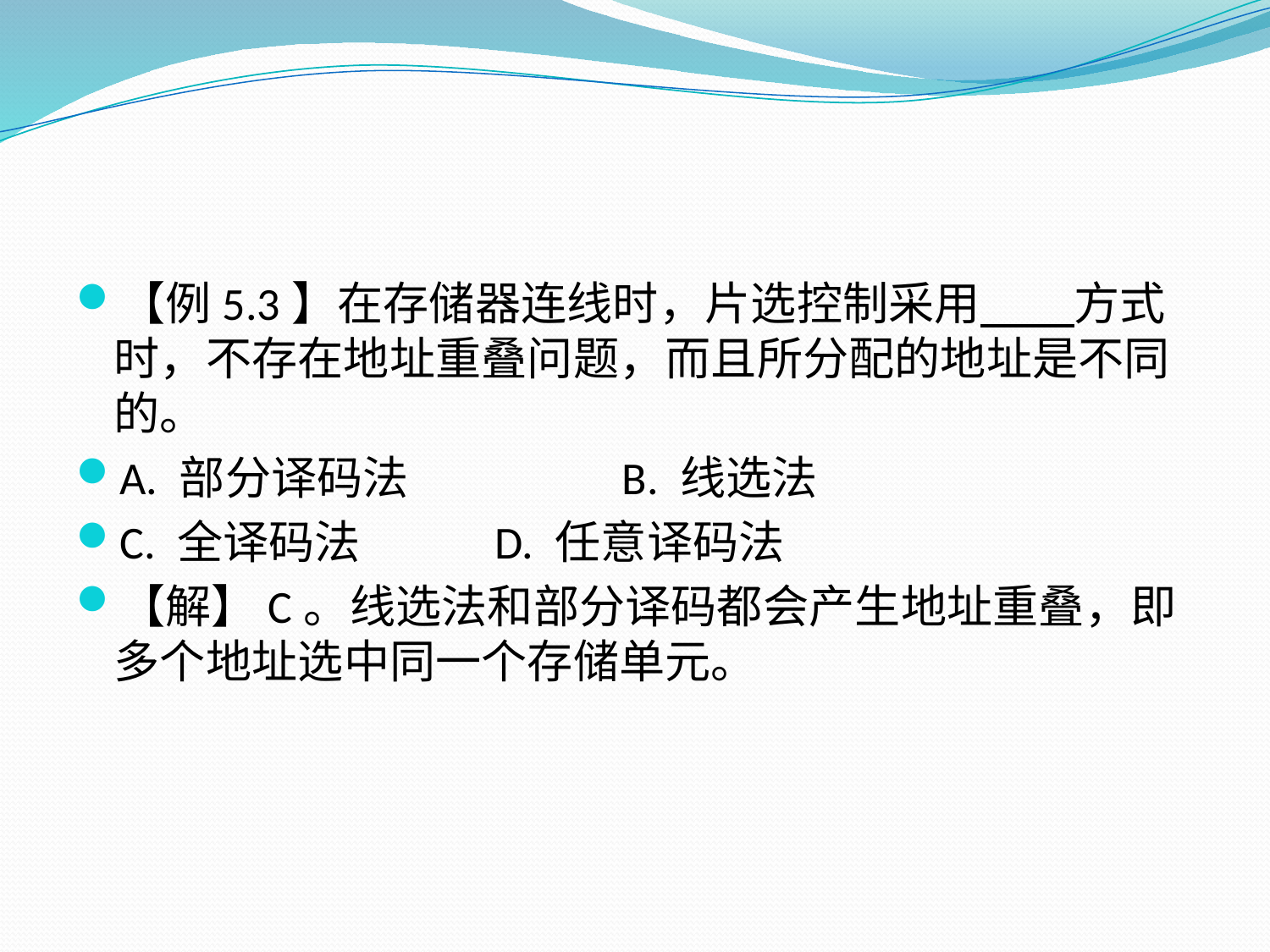

#
【例5.3】在存储器连线时，片选控制采用         方式时，不存在地址重叠问题，而且所分配的地址是不同的。
A. 部分译码法		B. 线选法
C. 全译码法		D. 任意译码法
【解】C。线选法和部分译码都会产生地址重叠，即多个地址选中同一个存储单元。